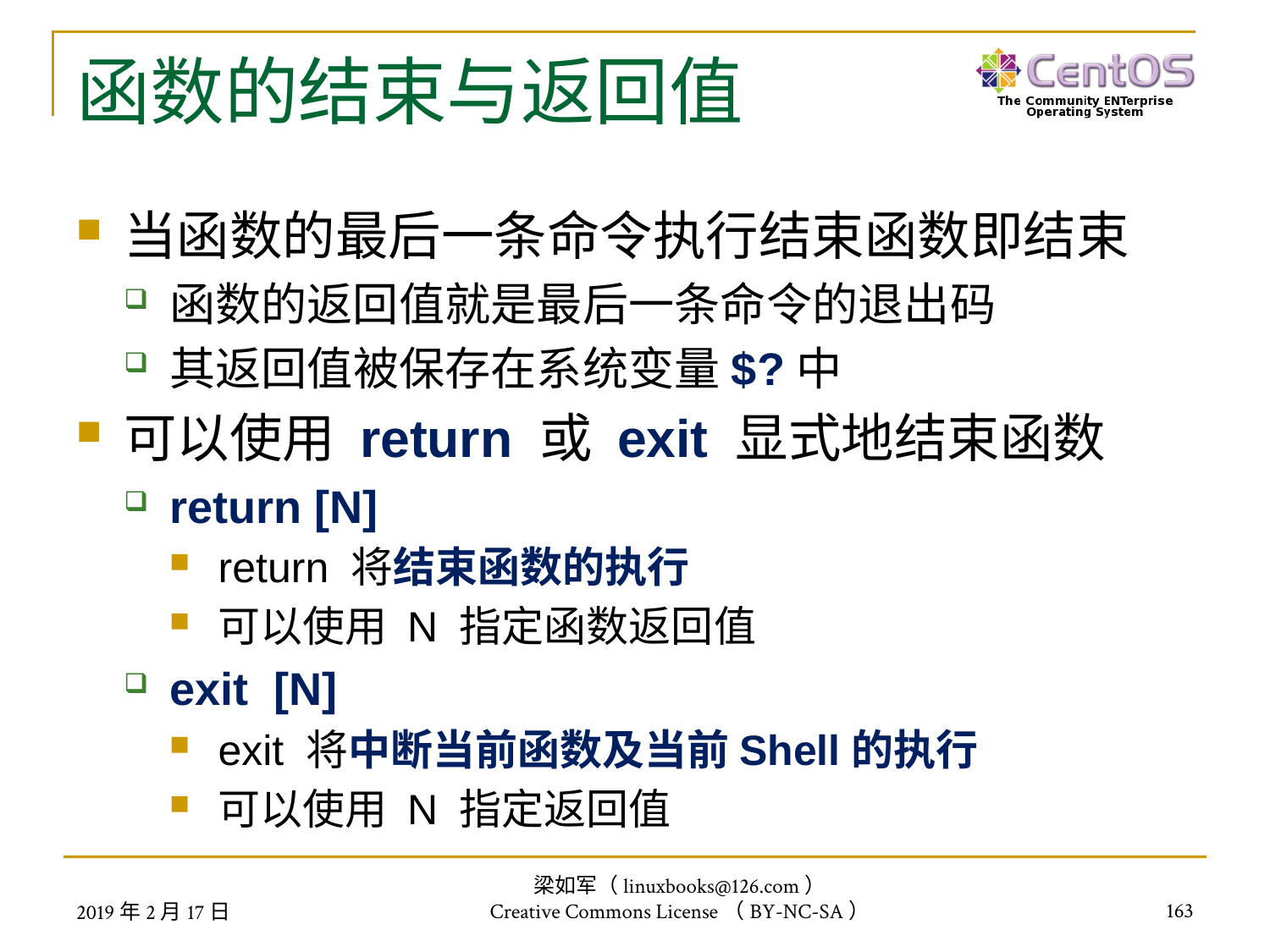

# 函数的结束与返回值
当函数的最后一条命令执行结束函数即结束
函数的返回值就是最后一条命令的退出码
其返回值被保存在系统变量$?中
可以使用 return 或 exit 显式地结束函数
return [N]
return 将结束函数的执行
可以使用 N 指定函数返回值
exit  [N]
exit 将中断当前函数及当前Shell的执行
可以使用 N 指定返回值

梁如军（linuxbooks@126.com）
Creative Commons License（BY-NC-SA）
2019年2月17日
163